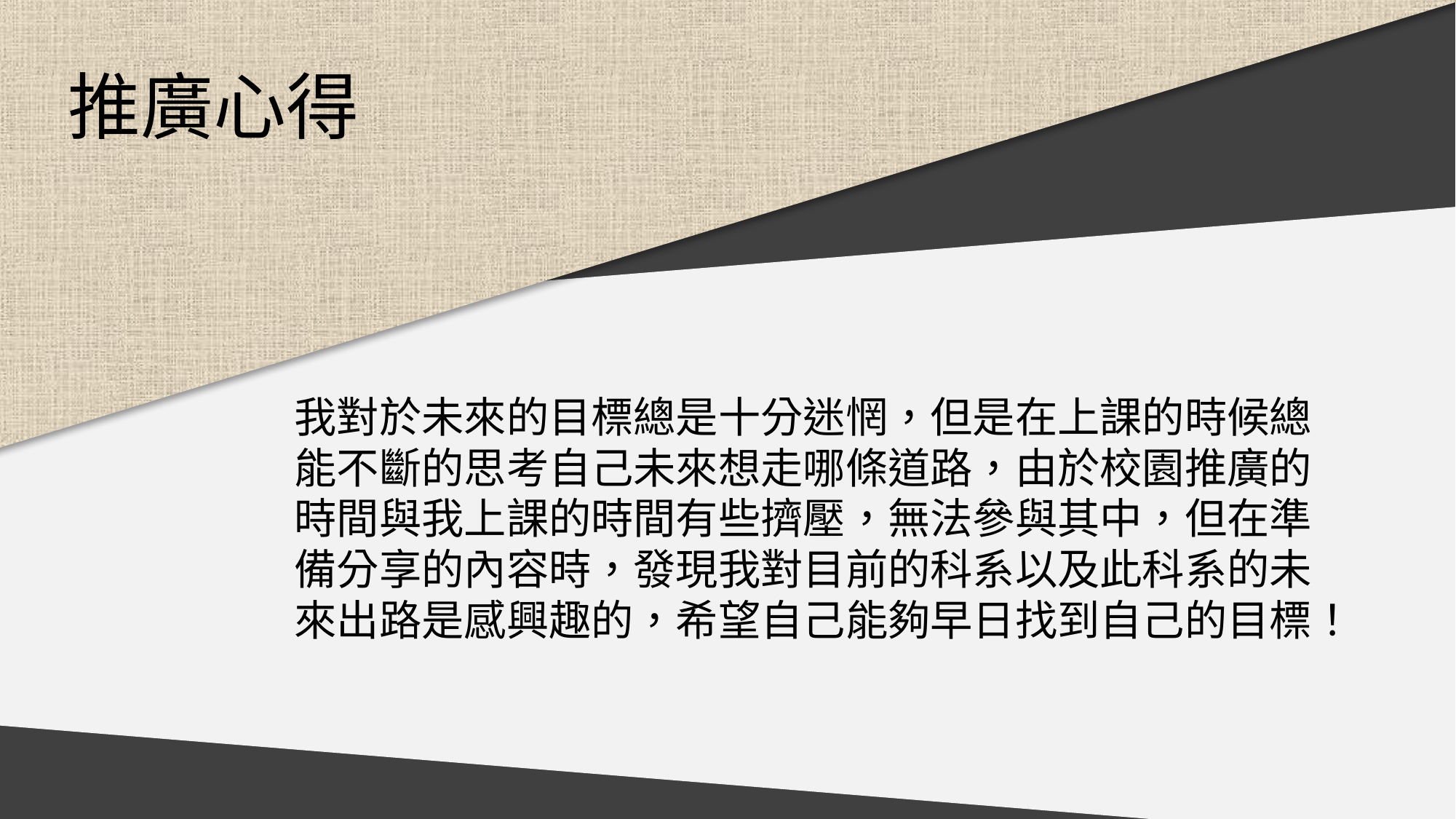

推廣心得
我對於未來的目標總是十分迷惘，但是在上課的時候總能不斷的思考自己未來想走哪條道路，由於校園推廣的時間與我上課的時間有些擠壓，無法參與其中，但在準備分享的內容時，發現我對目前的科系以及此科系的未來出路是感興趣的，希望自己能夠早日找到自己的目標！